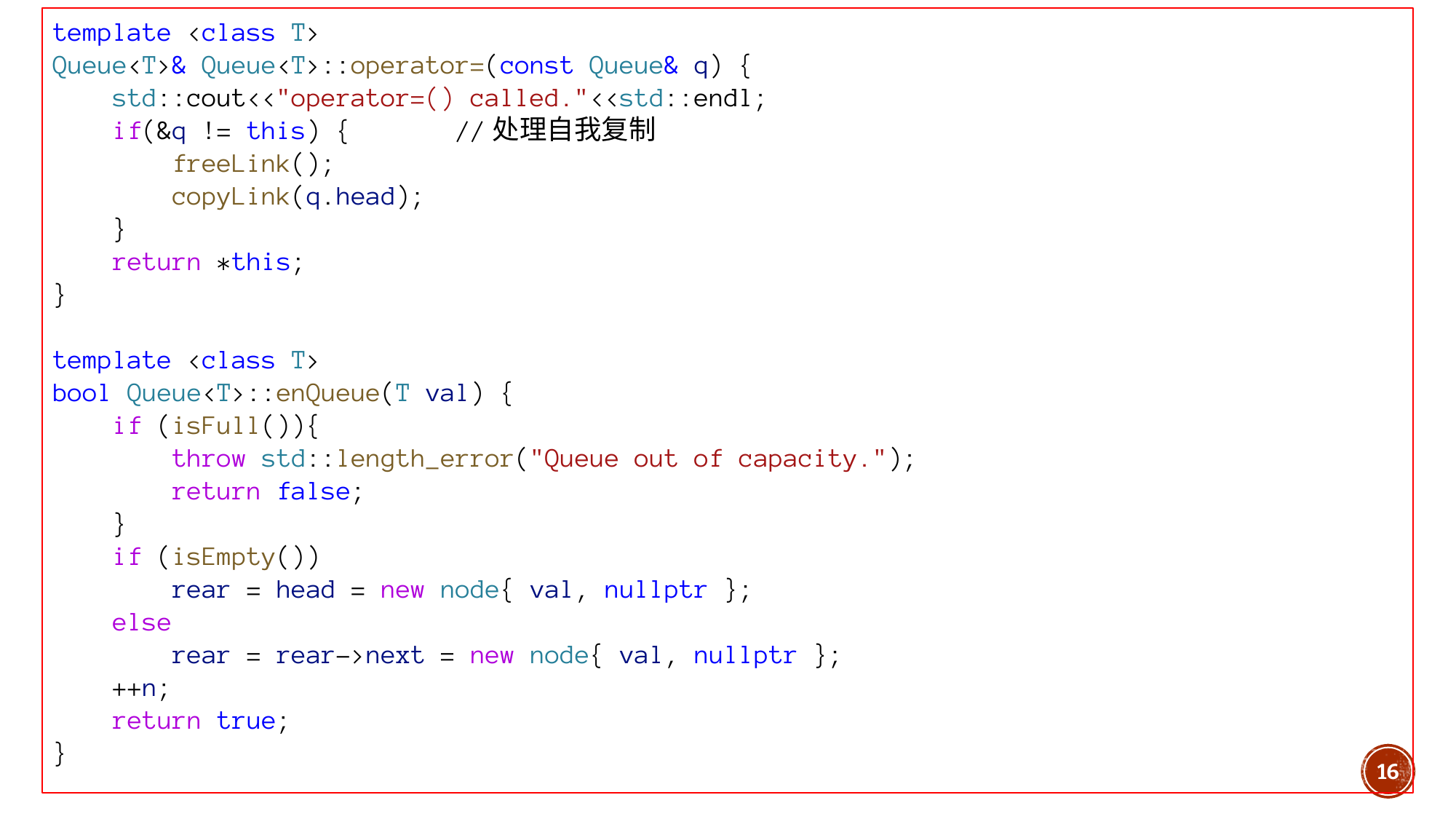

template <class T>
Queue<T>& Queue<T>::operator=(const Queue& q) {
    std::cout<<"operator=() called."<<std::endl;
    if(&q != this) {       //处理自我复制
        freeLink();
        copyLink(q.head);
    }
    return *this;
}

template <class T>
bool Queue<T>::enQueue(T val) {
    if (isFull()){
        throw std::length_error("Queue out of capacity.");
        return false;
    }
    if (isEmpty())
        rear = head = new node{ val, nullptr };
    else
        rear = rear->next = new node{ val, nullptr };
    ++n;
    return true;
}

16